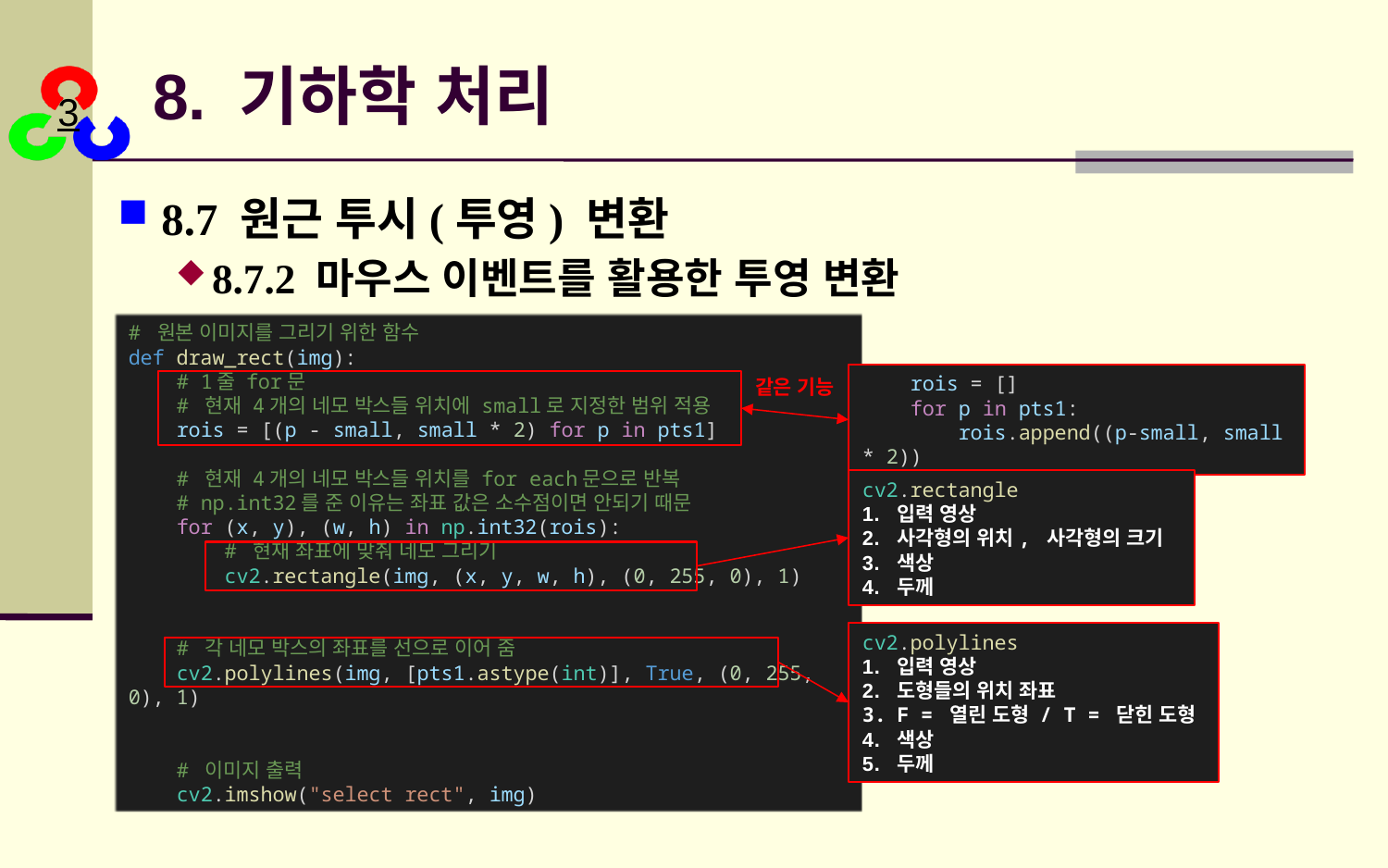

# 8. 기하학 처리
8.7 원근 투시(투영) 변환
8.7.2 마우스 이벤트를 활용한 투영 변환
# 원본 이미지를 그리기 위한 함수
def draw_rect(img):
    # 1줄 for문
    # 현재 4개의 네모 박스들 위치에 small로 지정한 범위 적용
    rois = [(p - small, small * 2) for p in pts1]
    # 현재 4개의 네모 박스들 위치를 for each문으로 반복
    # np.int32를 준 이유는 좌표 값은 소수점이면 안되기 때문
    for (x, y), (w, h) in np.int32(rois):
        # 현재 좌표에 맞춰 네모 그리기
        cv2.rectangle(img, (x, y, w, h), (0, 255, 0), 1)

    # 각 네모 박스의 좌표를 선으로 이어 줌
    cv2.polylines(img, [pts1.astype(int)], True, (0, 255, 0), 1)

    # 이미지 출력
    cv2.imshow("select rect", img)
    rois = []
    for p in pts1:
        rois.append((p-small, small * 2))
같은 기능

cv2.rectangle
입력 영상
사각형의 위치, 사각형의 크기
색상
두께

cv2.polylines
입력 영상
도형들의 위치 좌표
F = 열린 도형 / T = 닫힌 도형
색상
두께